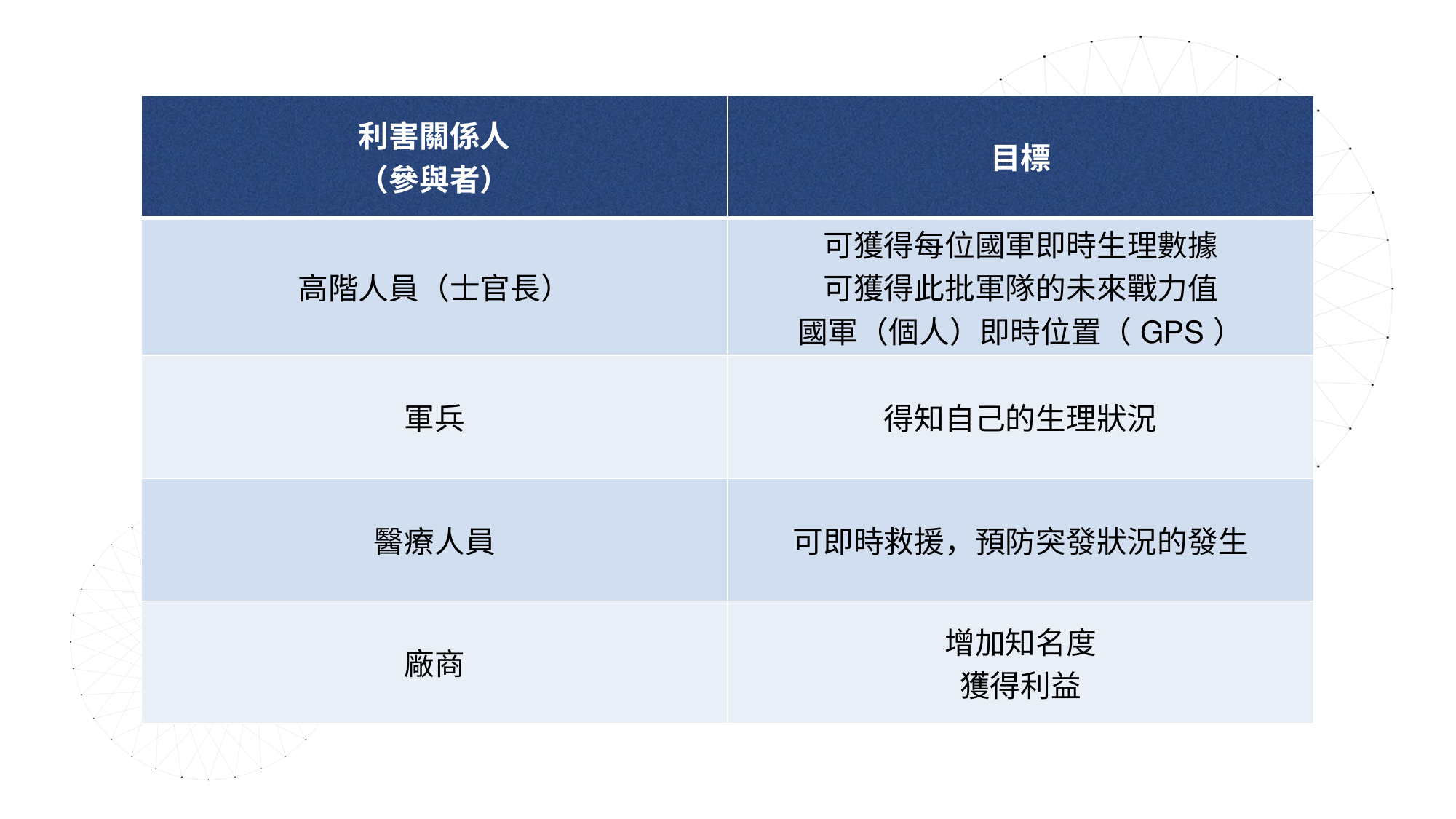

| 利害關係人 （參與者） | 目標 |
| --- | --- |
| 高階人員（士官長） | 可獲得每位國軍即時生理數據 可獲得此批軍隊的未來戰力值 國軍（個人）即時位置（GPS） |
| 軍兵 | 得知自己的生理狀況 |
| 醫療人員 | 可即時救援，預防突發狀況的發生 |
| 廠商 | 增加知名度 獲得利益 |